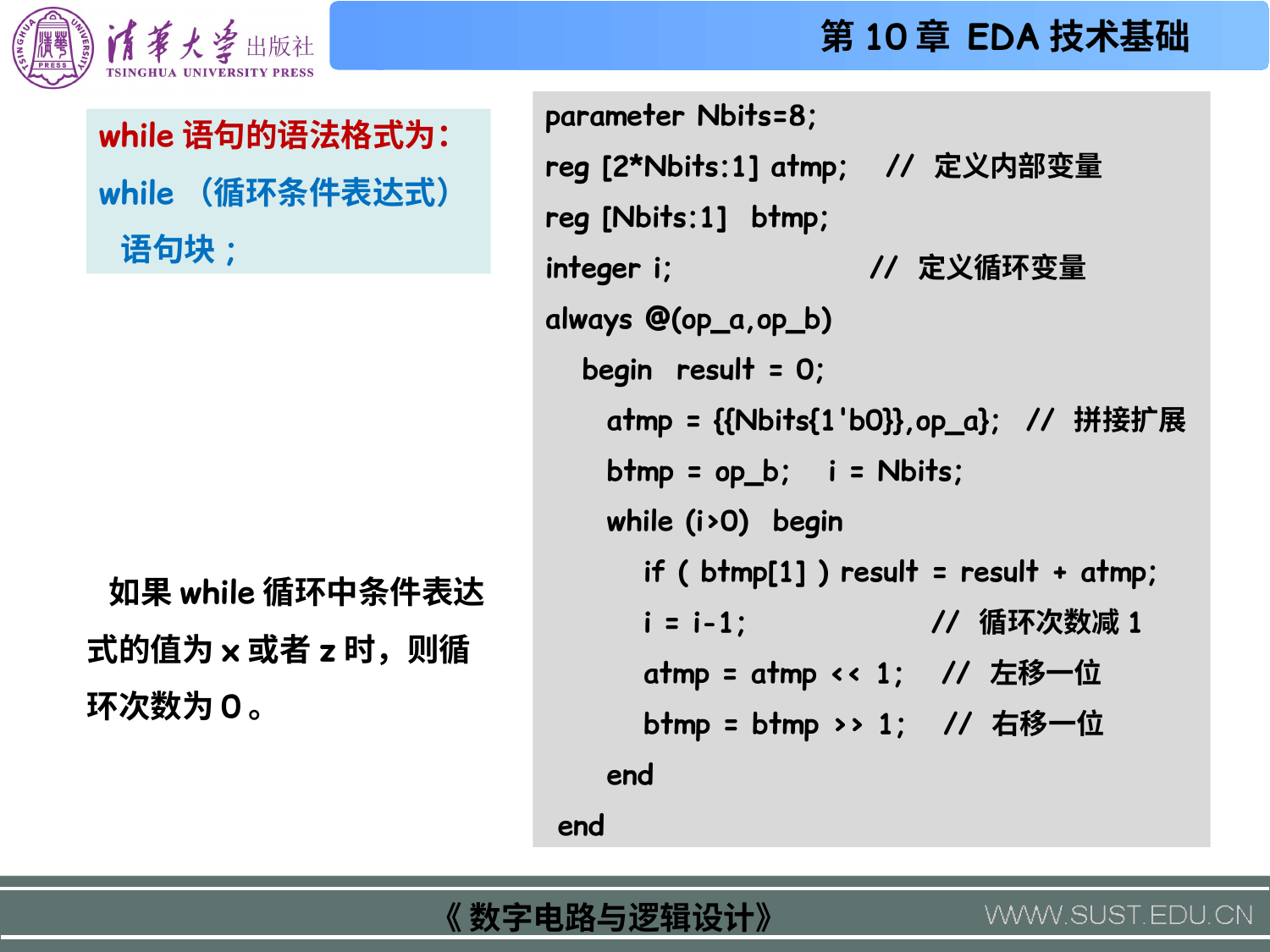

parameter Nbits=8;
reg [2*Nbits:1] atmp;   // 定义内部变量
reg [Nbits:1]  btmp;
integer i;                // 定义循环变量
always @(op_a,op_b)
   begin  result = 0;
     atmp = {{Nbits{1'b0}},op_a};  // 拼接扩展
     btmp = op_b;   i = Nbits;
     while (i>0)  begin
        if ( btmp[1] ) result = result + atmp;
        i = i-1;               // 循环次数减1
        atmp = atmp << 1;   // 左移一位
        btmp = btmp >> 1;   // 右移一位
     end
 end
while语句的语法格式为：
while（循环条件表达式）
  语句块;
  如果while循环中条件表达式的值为x或者z时，则循环次数为0。